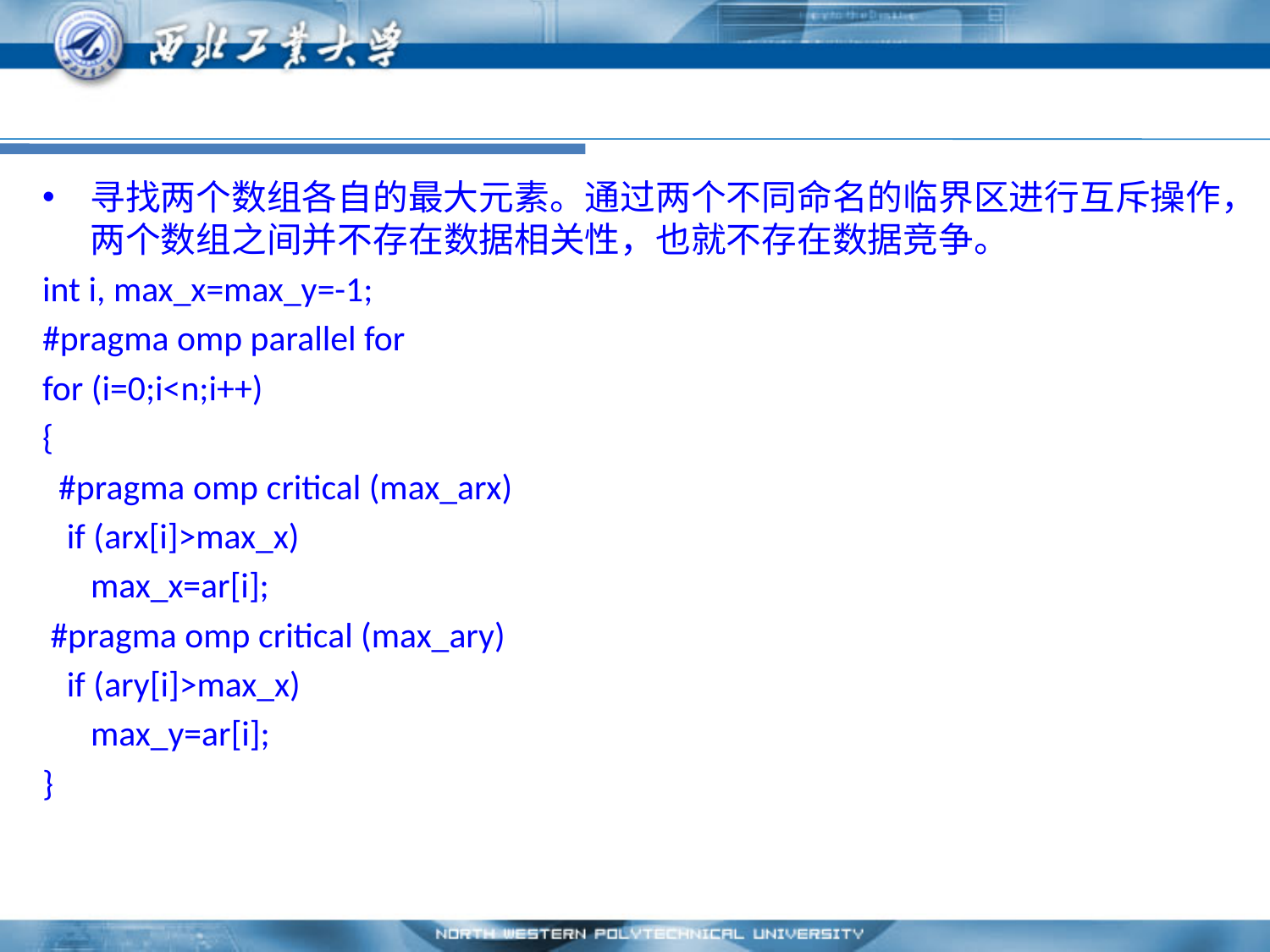

#
寻找两个数组各自的最大元素。通过两个不同命名的临界区进行互斥操作，两个数组之间并不存在数据相关性，也就不存在数据竞争。
int i, max_x=max_y=-1;
#pragma omp parallel for
for (i=0;i<n;i++)
{
  #pragma omp critical (max_arx)
   if (arx[i]>max_x)
      max_x=ar[i];
 #pragma omp critical (max_ary)
   if (ary[i]>max_x)
      max_y=ar[i];
}